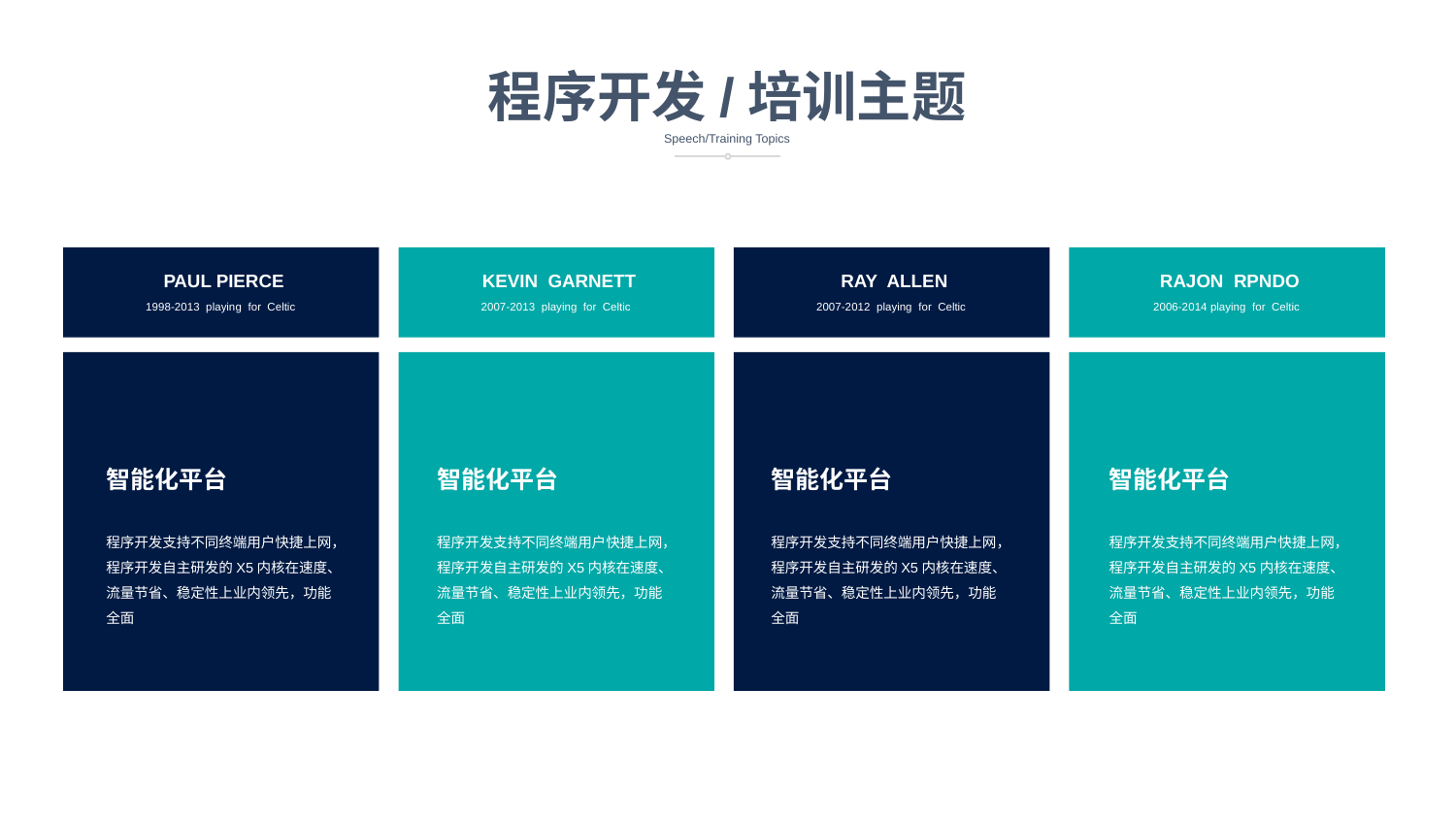

程序开发/培训主题
Speech/Training Topics

PAUL PIERCE
KEVIN  GARNETT
RAY  ALLEN
RAJON  RPNDO
1998-2013  playing  for  Celtic
2007-2013  playing  for  Celtic
2007-2012  playing  for  Celtic
2006-2014 playing  for  Celtic

智能化平台
智能化平台
智能化平台
智能化平台
程序开发支持不同终端用户快捷上网，程序开发自主研发的X5内核在速度、流量节省、稳定性上业内领先，功能全面
程序开发支持不同终端用户快捷上网，程序开发自主研发的X5内核在速度、流量节省、稳定性上业内领先，功能全面
程序开发支持不同终端用户快捷上网，程序开发自主研发的X5内核在速度、流量节省、稳定性上业内领先，功能全面
程序开发支持不同终端用户快捷上网，程序开发自主研发的X5内核在速度、流量节省、稳定性上业内领先，功能全面